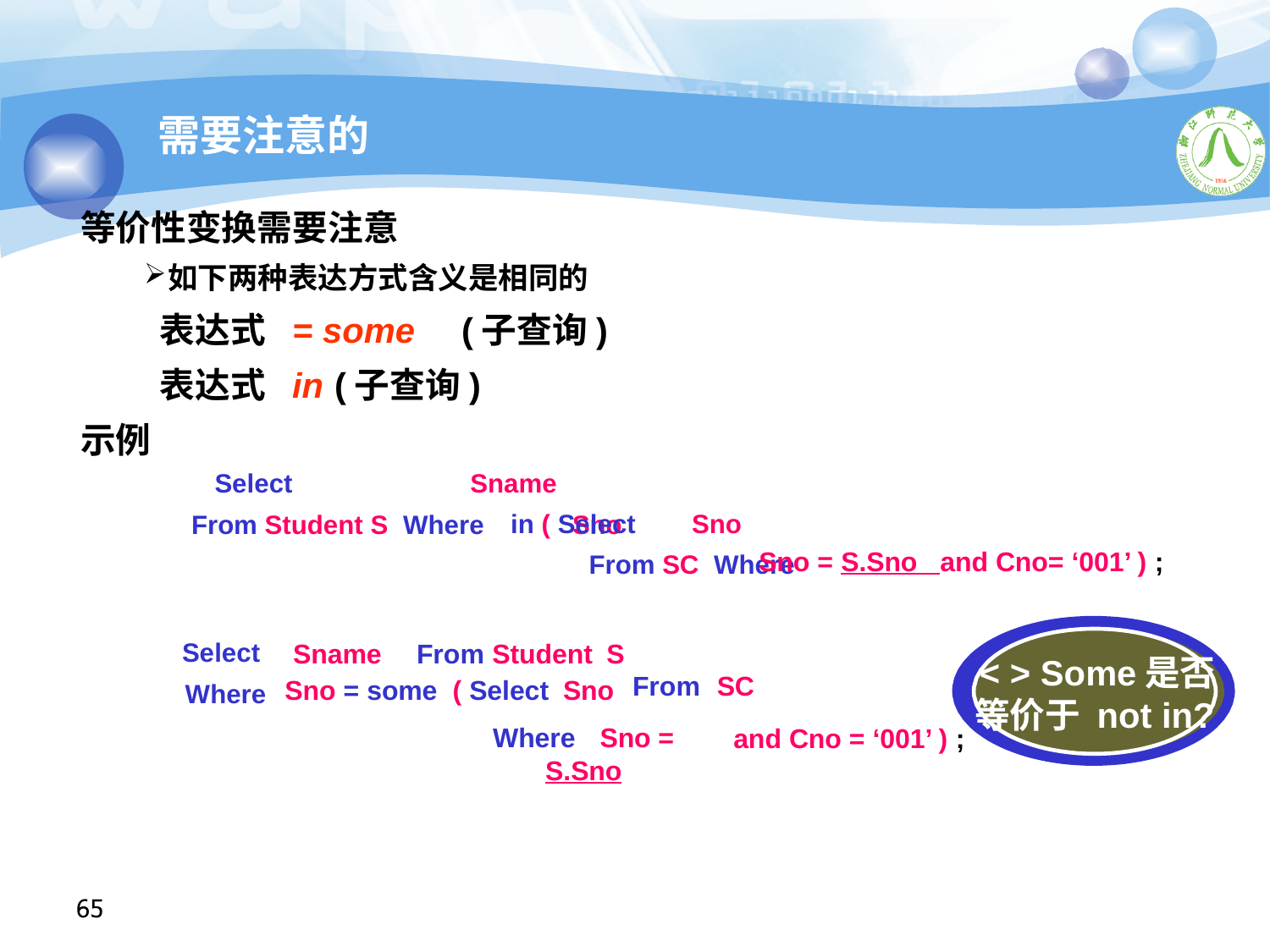

# 需要注意的
等价性变换需要注意
如下两种表达方式含义是相同的
    表达式 = some	(子查询)
    表达式 in	(子查询)
示例
Select		Sname	From Student S  Where	Sno
in ( Select	Sno	From SC  Where
Sno = S.Sno   and Cno= ‘001’ ) ;

Select  Where

Sname
From Student S
< > Some是否 等价于 not in?
From	SC
Sno = some  ( Select	Sno
Where	Sno = S.Sno
and Cno = ‘001’ ) ;
65